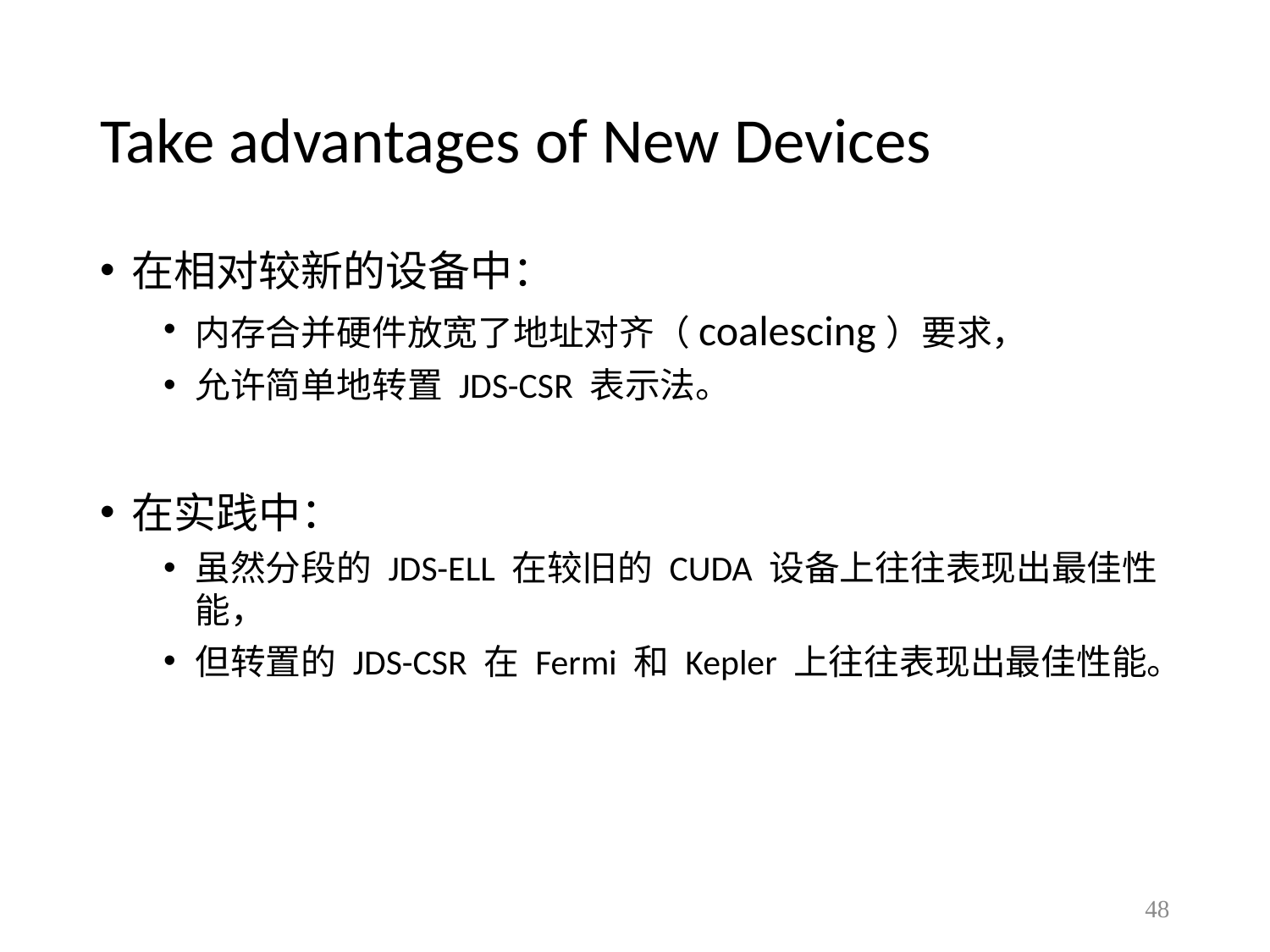

# Take advantages of New Devices
在相对较新的设备中：
内存合并硬件放宽了地址对齐（coalescing）要求，
允许简单地转置 JDS-CSR 表示法。

在实践中：
虽然分段的 JDS-ELL 在较旧的 CUDA 设备上往往表现出最佳性能，
但转置的 JDS-CSR 在 Fermi 和 Kepler 上往往表现出最佳性能。

48